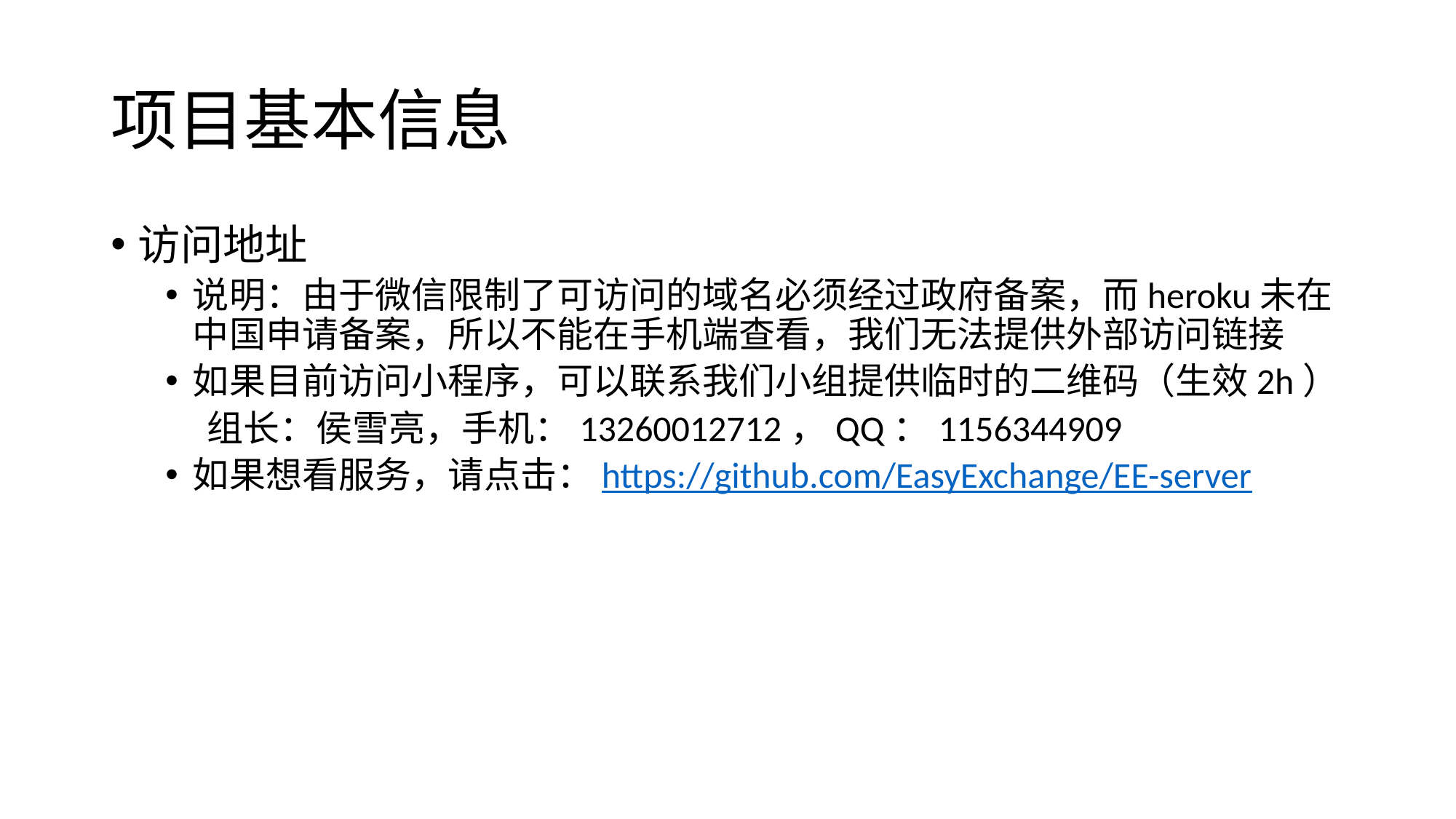

# 项目基本信息
访问地址
说明：由于微信限制了可访问的域名必须经过政府备案，而heroku未在中国申请备案，所以不能在手机端查看，我们无法提供外部访问链接
如果目前访问小程序，可以联系我们小组提供临时的二维码（生效2h）
    组长：侯雪亮，手机：13260012712，QQ：1156344909
如果想看服务，请点击：https://github.com/EasyExchange/EE-server